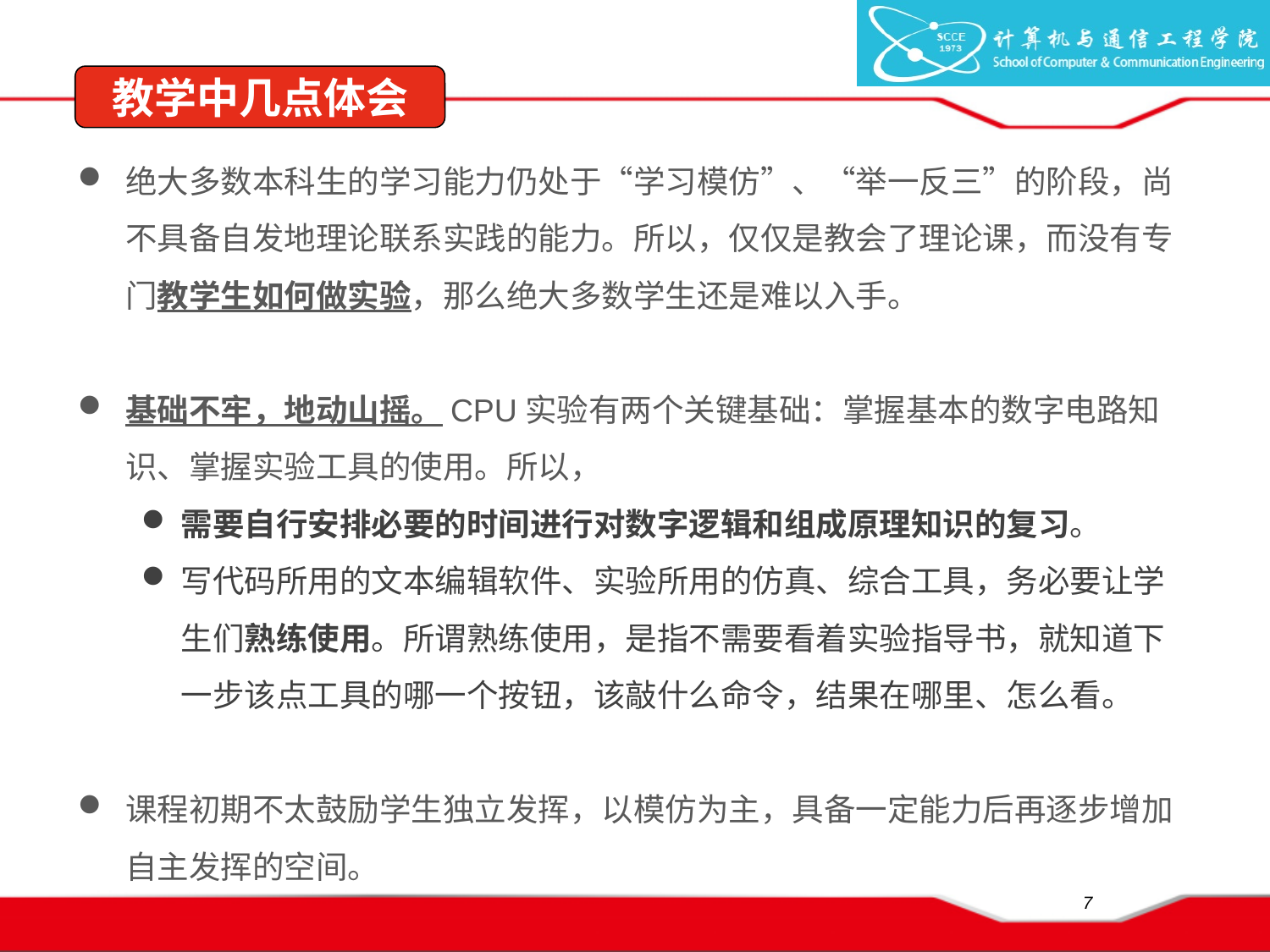

教学中几点体会
绝大多数本科生的学习能力仍处于“学习模仿”、“举一反三”的阶段，尚不具备自发地理论联系实践的能力。所以，仅仅是教会了理论课，而没有专门教学生如何做实验，那么绝大多数学生还是难以入手。

基础不牢，地动山摇。CPU实验有两个关键基础：掌握基本的数字电路知识、掌握实验工具的使用。所以，
需要自行安排必要的时间进行对数字逻辑和组成原理知识的复习。
写代码所用的文本编辑软件、实验所用的仿真、综合工具，务必要让学生们熟练使用。所谓熟练使用，是指不需要看着实验指导书，就知道下一步该点工具的哪一个按钮，该敲什么命令，结果在哪里、怎么看。

课程初期不太鼓励学生独立发挥，以模仿为主，具备一定能力后再逐步增加自主发挥的空间。
7